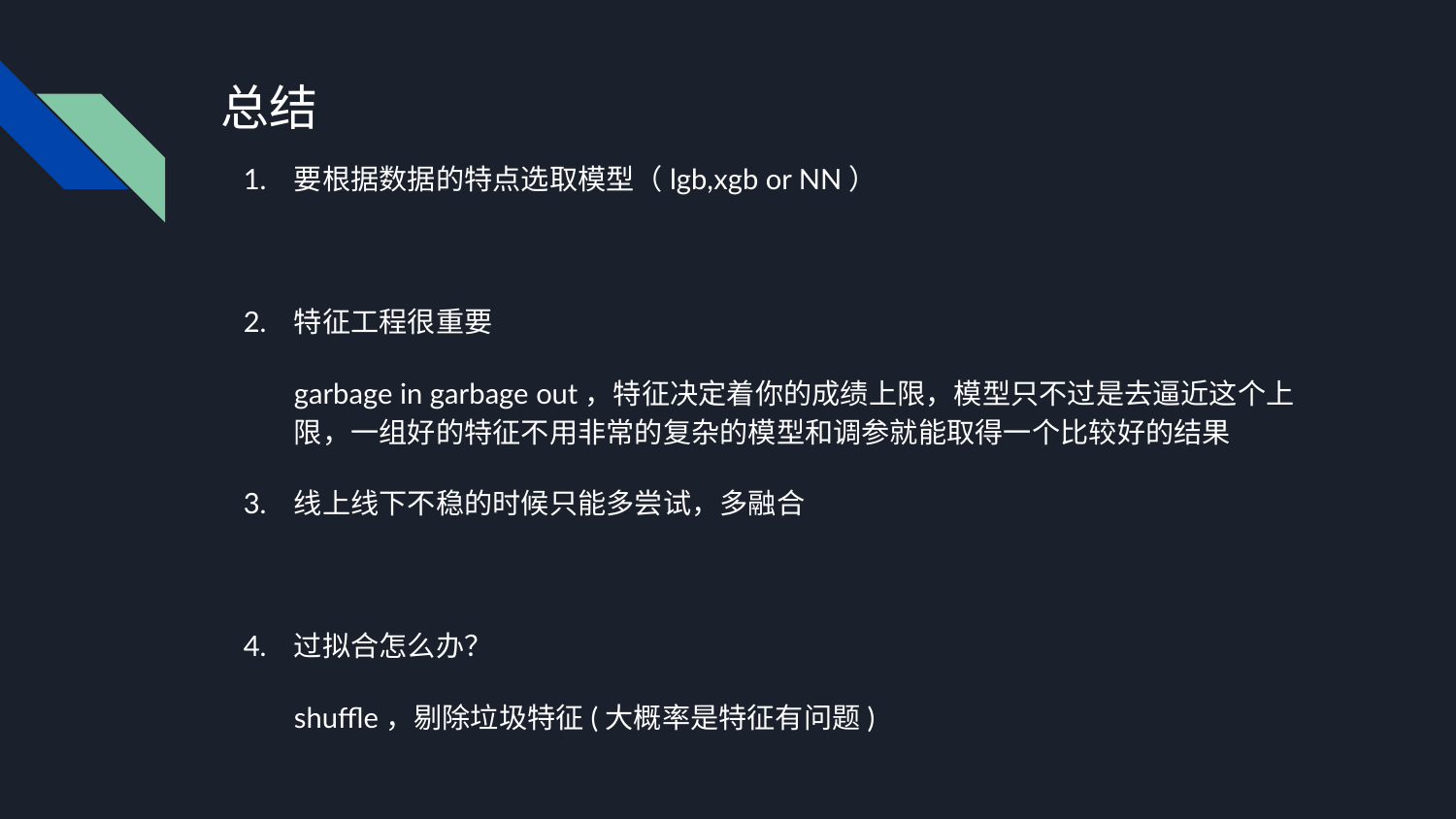

# 总结
要根据数据的特点选取模型（lgb,xgb or NN）

特征工程很重要
garbage in garbage out，特征决定着你的成绩上限，模型只不过是去逼近这个上限，一组好的特征不用非常的复杂的模型和调参就能取得一个比较好的结果
线上线下不稳的时候只能多尝试，多融合

过拟合怎么办？
shuffle，剔除垃圾特征(大概率是特征有问题)